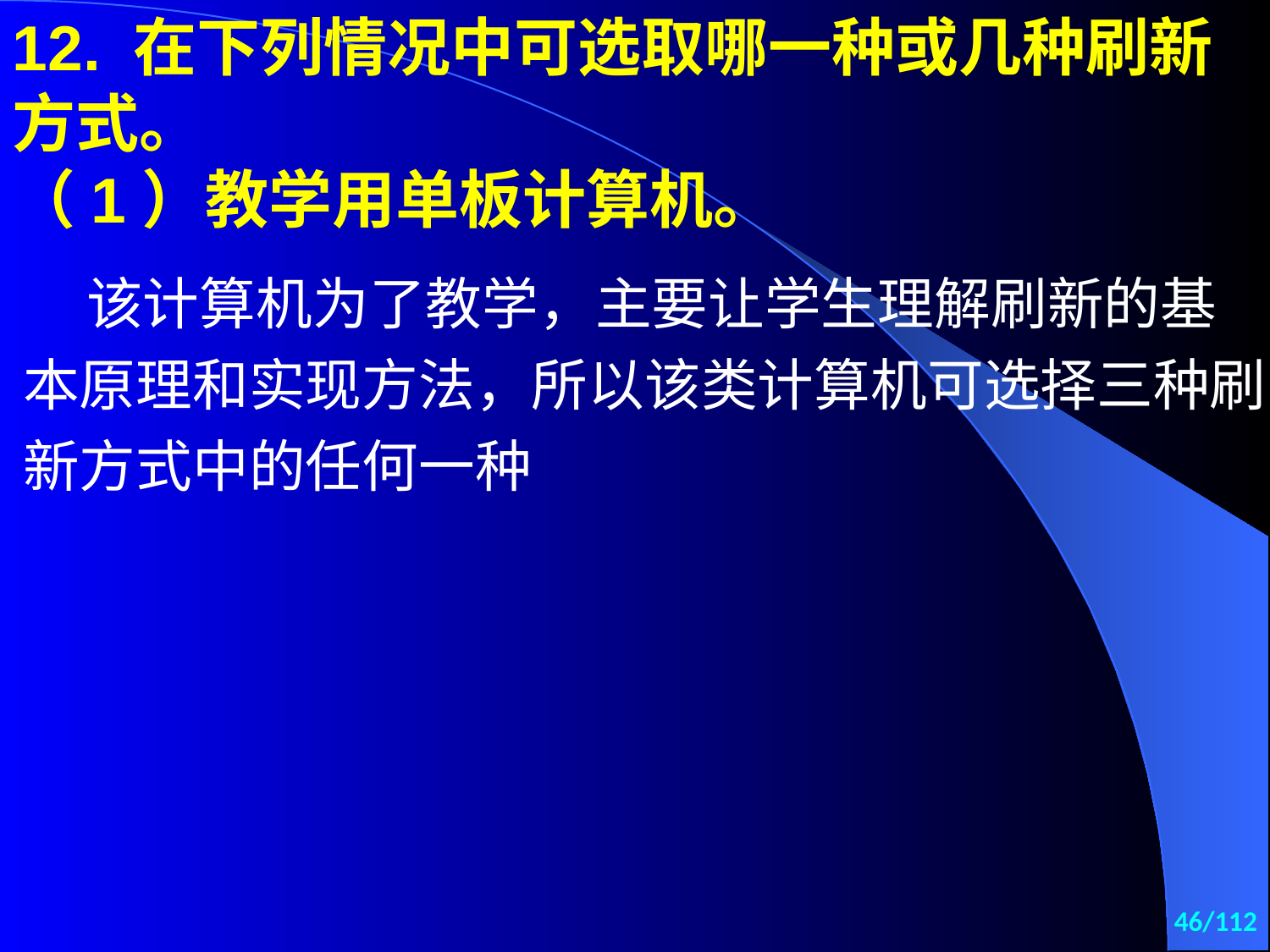

12. 在下列情况中可选取哪一种或几种刷新方式。
（1）教学用单板计算机。
该计算机为了教学，主要让学生理解刷新的基本原理和实现方法，所以该类计算机可选择三种刷新方式中的任何一种
46/112